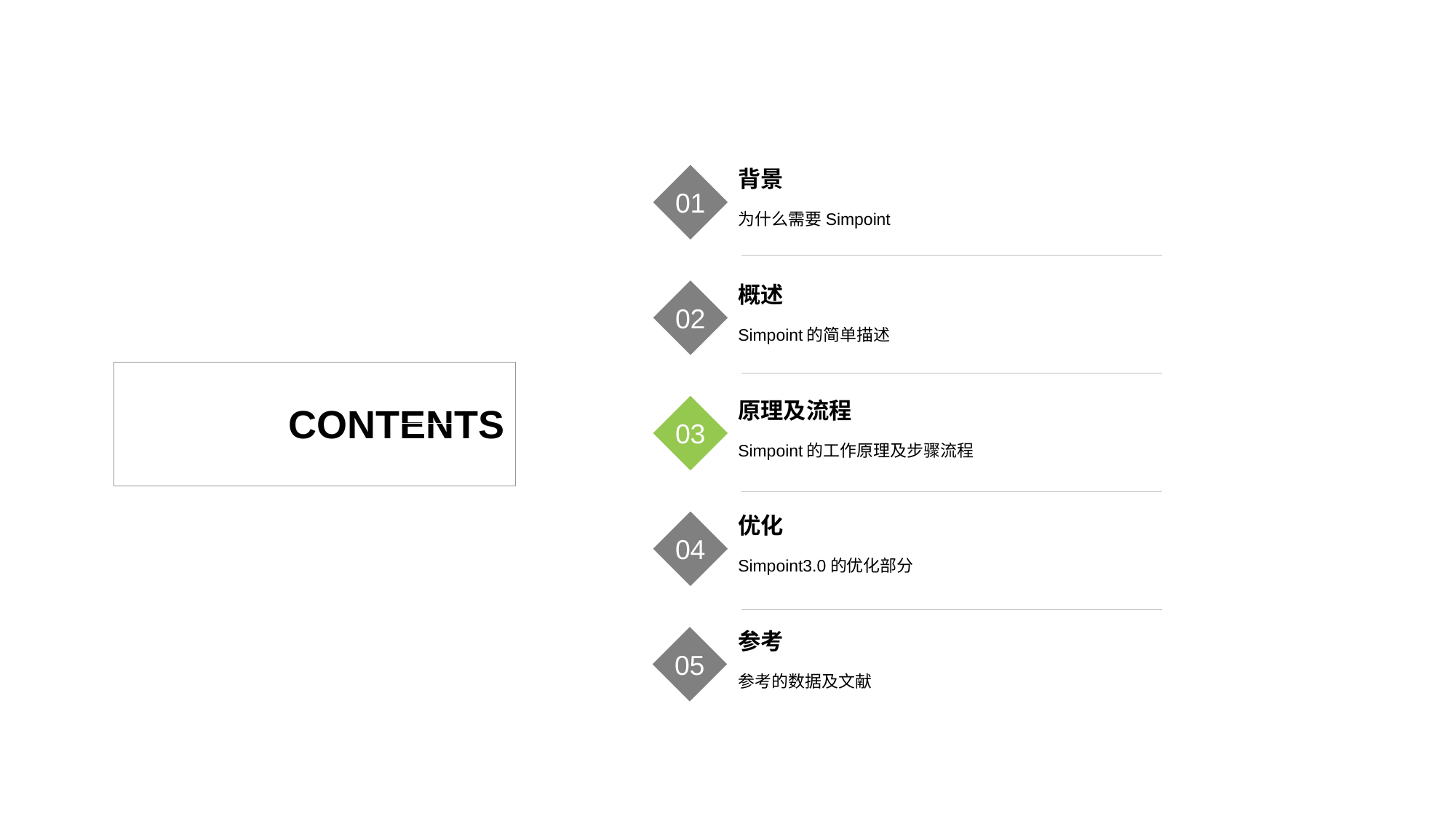

背景
为什么需要Simpoint
01
概述
Simpoint的简单描述
02
CONTENTS

原理及流程
Simpoint的工作原理及步骤流程
03
优化
Simpoint3.0的优化部分
04
参考
参考的数据及文献
05